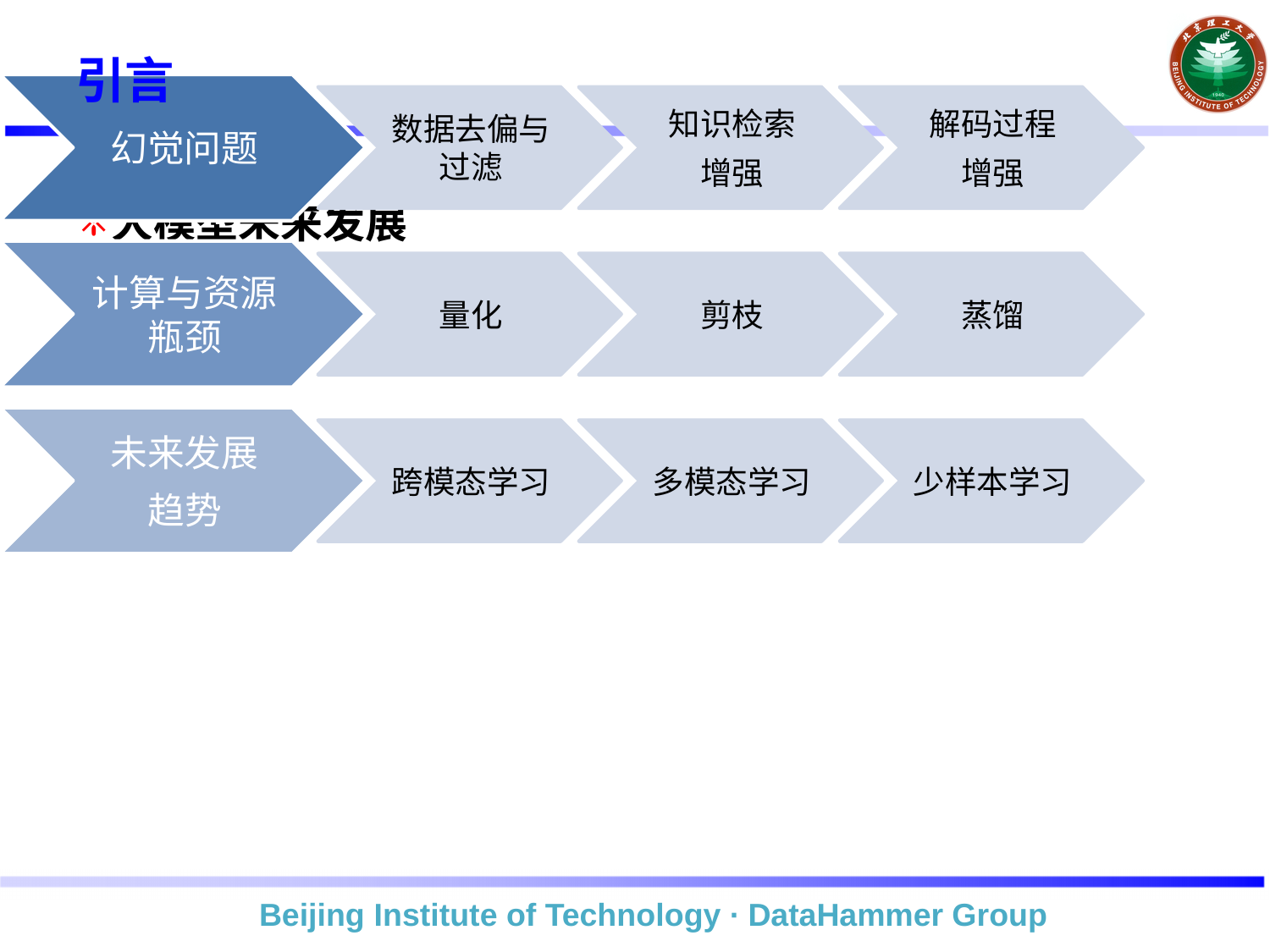

# 引言
大模型未来发展

幻觉问题
数据去偏与过滤
知识检索
增强
解码过程
增强
计算与资源瓶颈
量化
剪枝
蒸馏
未来发展
趋势
跨模态学习
多模态学习
少样本学习